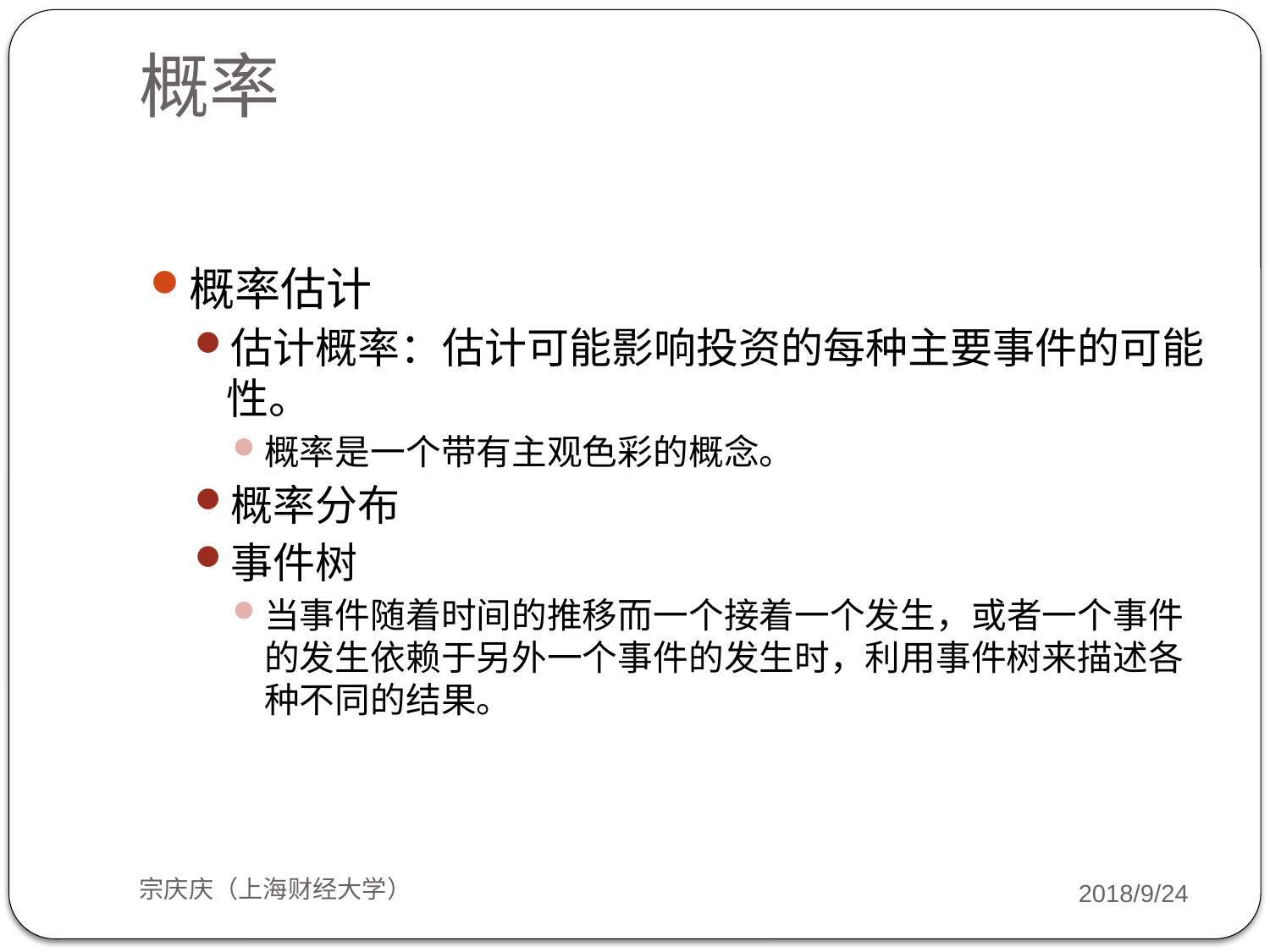

# 概率
概率估计
估计概率：估计可能影响投资的每种主要事件的可能性。
概率是一个带有主观色彩的概念。
概率分布
事件树
当事件随着时间的推移而一个接着一个发生，或者一个事件的发生依赖于另外一个事件的发生时，利用事件树来描述各种不同的结果。

宗庆庆（上海财经大学）
2018/9/24